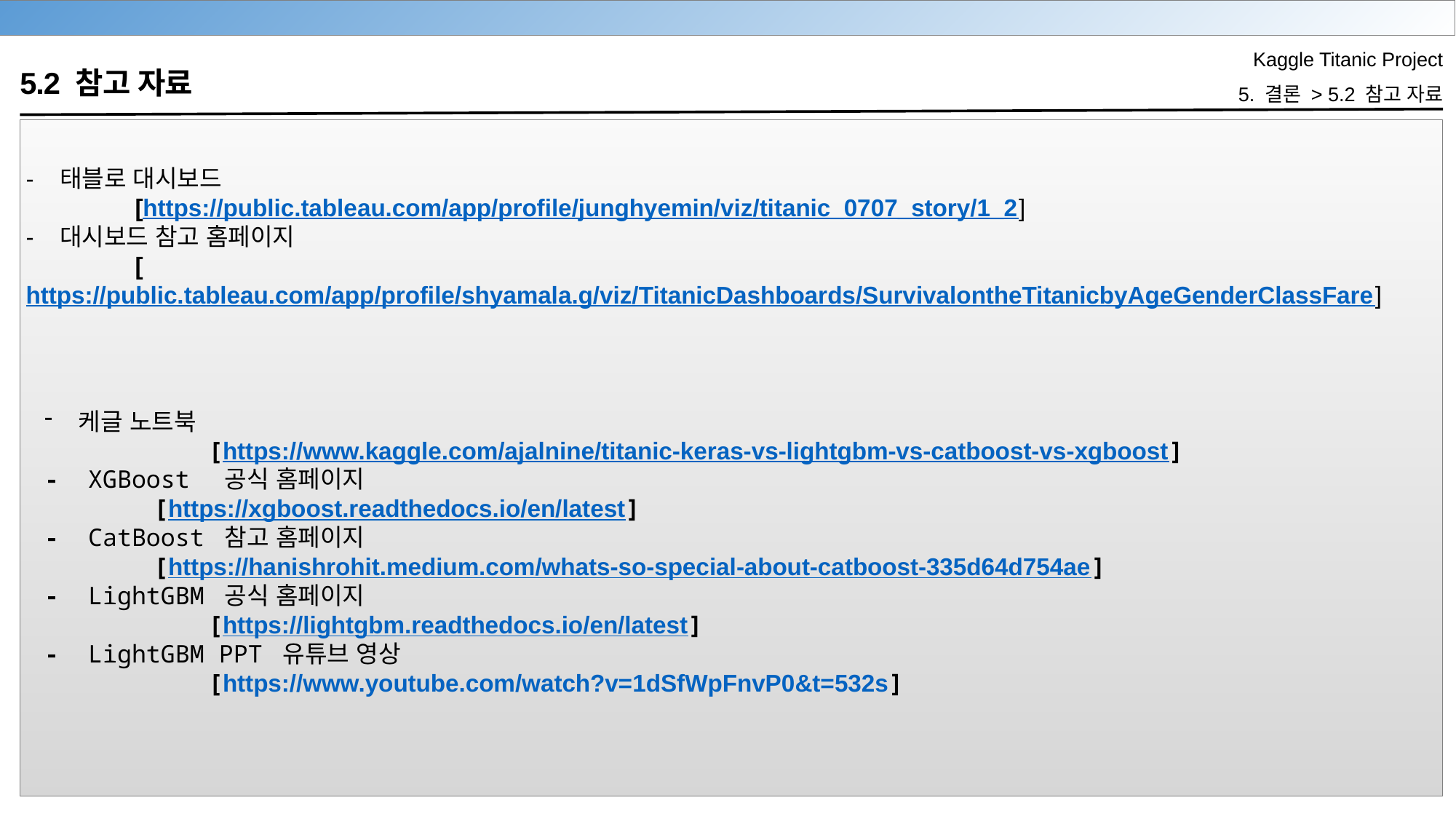

Kaggle Titanic Project
5. 결론 > 5.2 참고 자료
5.2 참고 자료

-   태블로 대시보드
	[https://public.tableau.com/app/profile/junghyemin/viz/titanic_0707_story/1_2]
-   대시보드 참고 홈페이지
	[https://public.tableau.com/app/profile/shyamala.g/viz/TitanicDashboards/SurvivalontheTitanicbyAgeGenderClassFare]
케글 노트북
	[https://www.kaggle.com/ajalnine/titanic-keras-vs-lightgbm-vs-catboost-vs-xgboost]
-  XGBoost  공식 홈페이지
	[https://xgboost.readthedocs.io/en/latest]
-  CatBoost 참고 홈페이지
	[https://hanishrohit.medium.com/whats-so-special-about-catboost-335d64d754ae]
-  LightGBM 공식 홈페이지
	[https://lightgbm.readthedocs.io/en/latest]
-  LightGBM PPT 유튜브 영상
	[https://www.youtube.com/watch?v=1dSfWpFnvP0&t=532s]